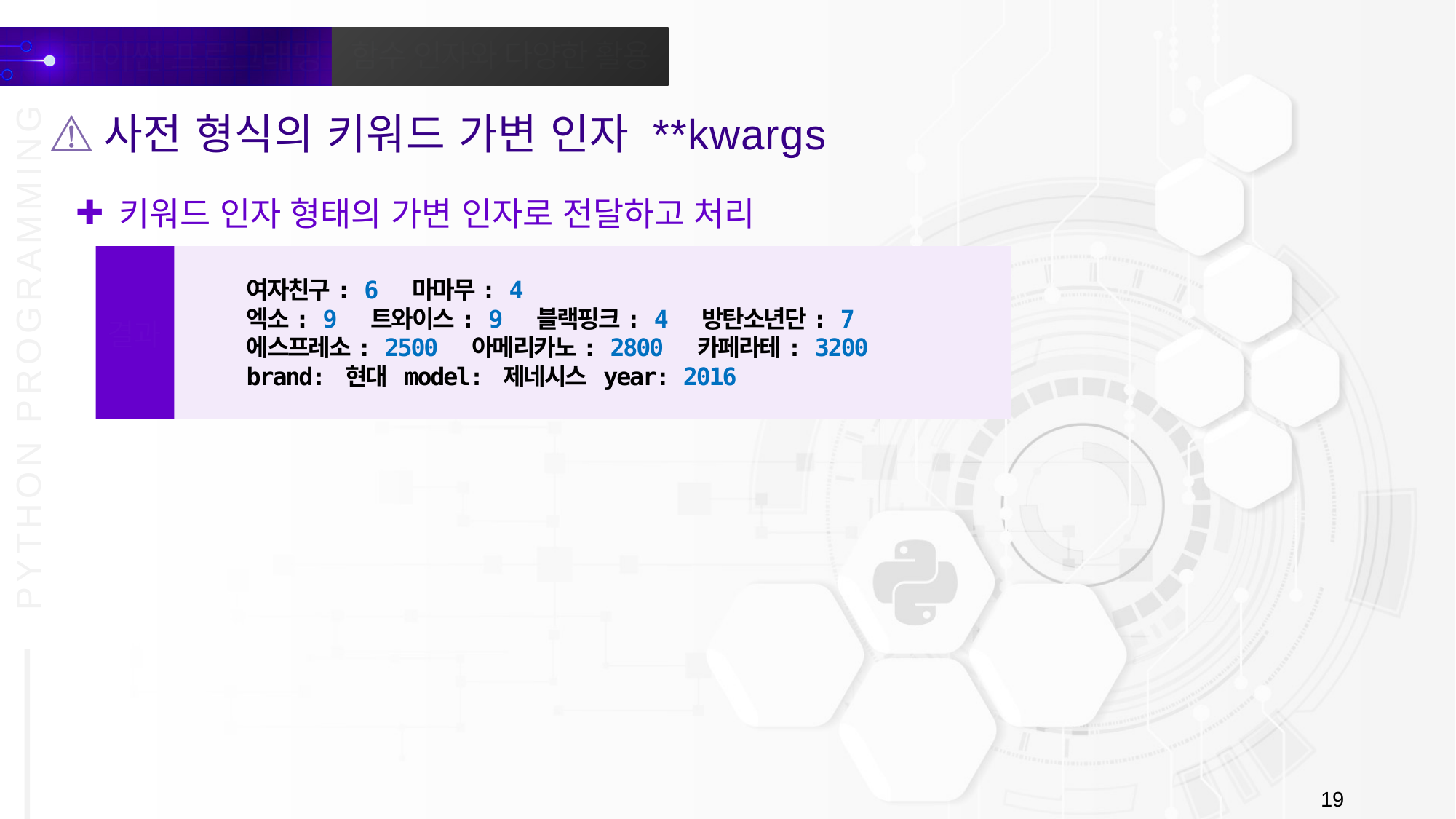

사전 형식의 키워드 가변 인자 **kwargs
키워드 인자 형태의 가변 인자로 전달하고 처리

여자친구: 6  마마무: 4
엑소: 9  트와이스: 9  블랙핑크: 4  방탄소년단: 7
에스프레소: 2500  아메리카노: 2800  카페라테: 3200
brand: 현대  model: 제네시스  year: 2016
결과
19